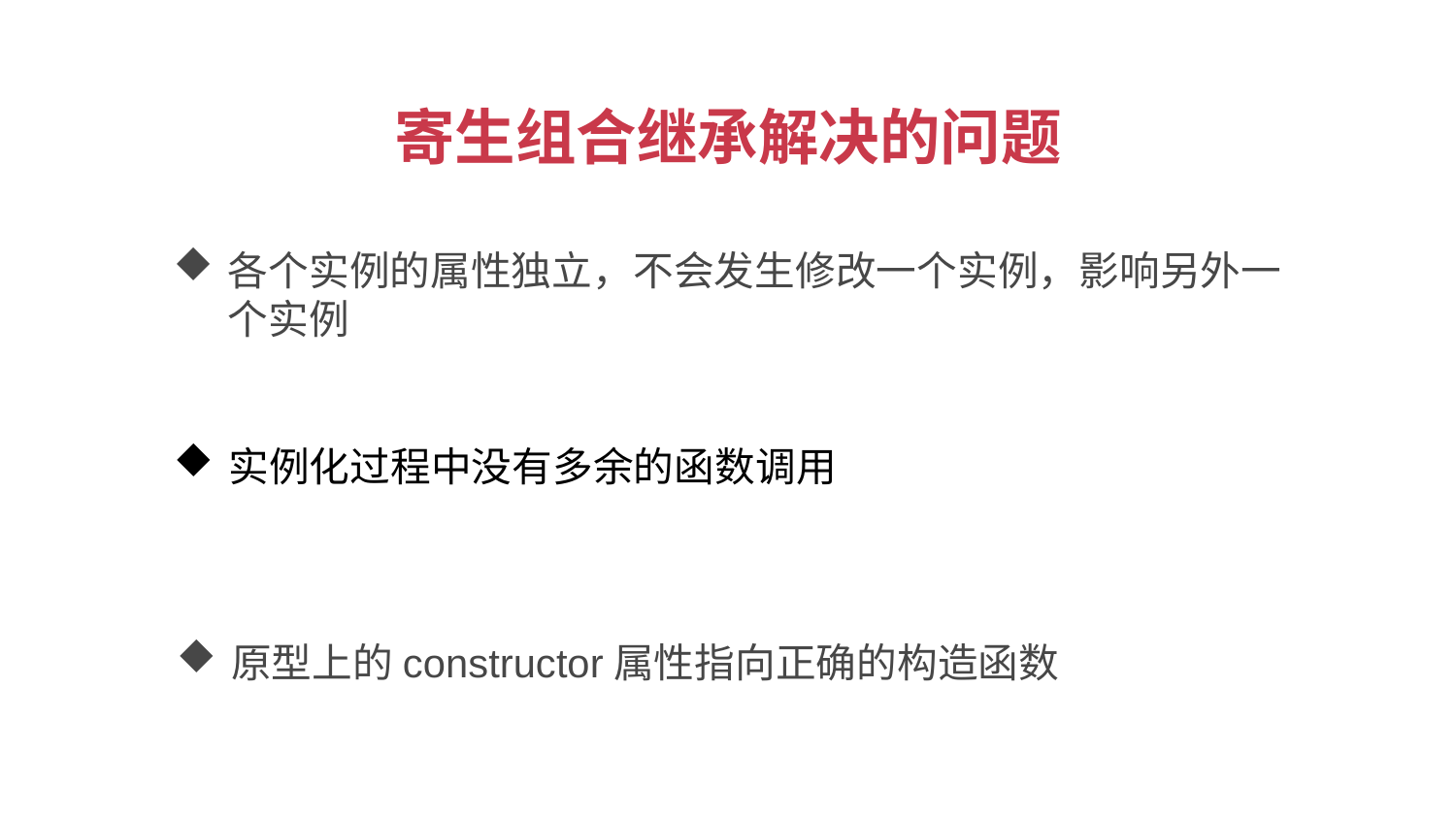

寄生组合继承解决的问题
各个实例的属性独立，不会发生修改一个实例，影响另外一个实例
实例化过程中没有多余的函数调用
原型上的constructor属性指向正确的构造函数